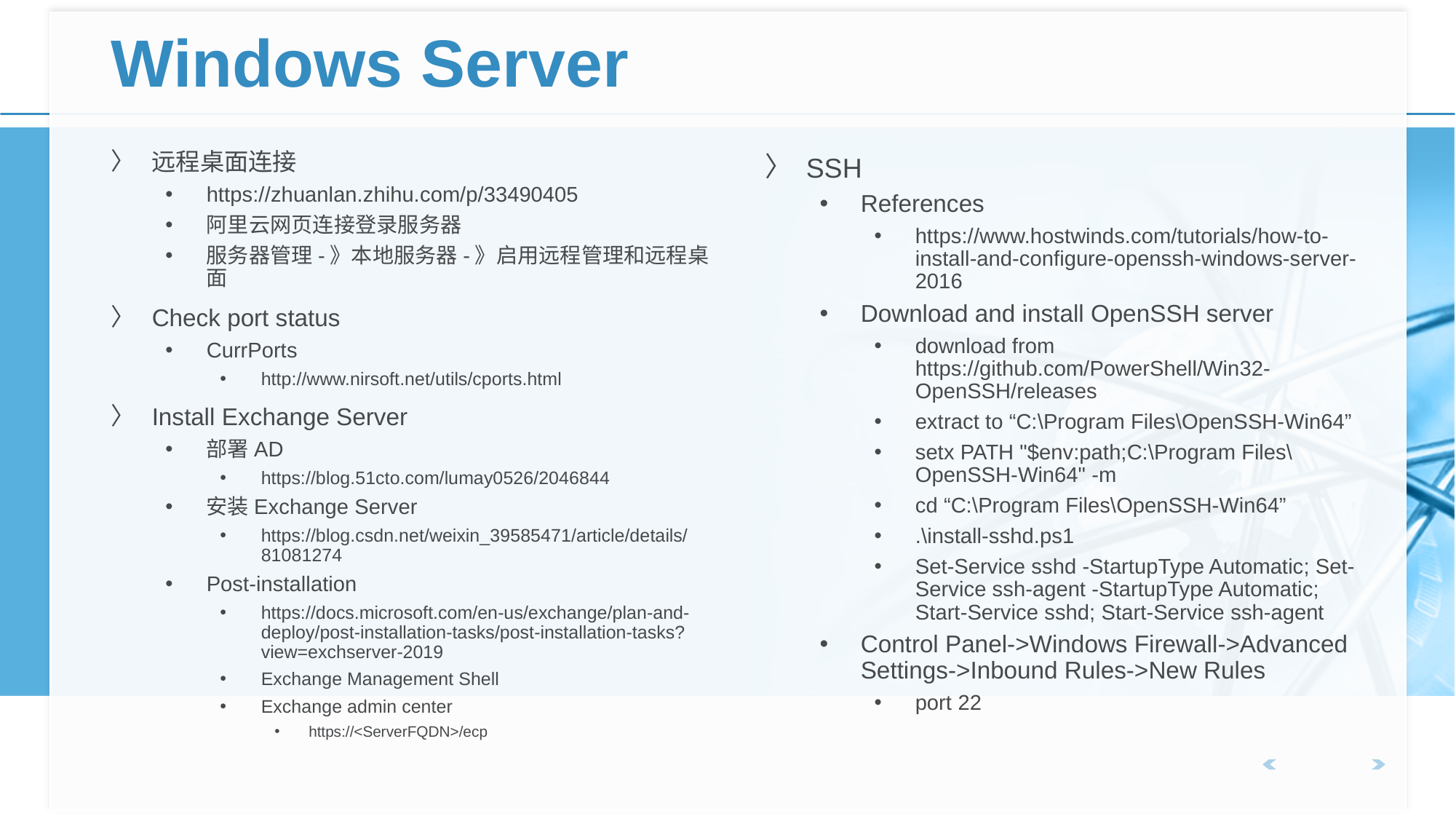

# Windows Server
远程桌面连接
https://zhuanlan.zhihu.com/p/33490405
阿里云网页连接登录服务器
服务器管理-》本地服务器-》启用远程管理和远程桌面
Check port status
CurrPorts
http://www.nirsoft.net/utils/cports.html
Install Exchange Server
部署AD
https://blog.51cto.com/lumay0526/2046844
安装Exchange Server
https://blog.csdn.net/weixin_39585471/article/details/81081274
Post-installation
https://docs.microsoft.com/en-us/exchange/plan-and-deploy/post-installation-tasks/post-installation-tasks?view=exchserver-2019
Exchange Management Shell
Exchange admin center
https://<ServerFQDN>/ecp
SSH
References
https://www.hostwinds.com/tutorials/how-to-install-and-configure-openssh-windows-server-2016
Download and install OpenSSH server
download from https://github.com/PowerShell/Win32-OpenSSH/releases
extract to “C:\Program Files\OpenSSH-Win64”
setx PATH "$env:path;C:\Program Files\OpenSSH-Win64" -m
cd “C:\Program Files\OpenSSH-Win64”
.\install-sshd.ps1
Set-Service sshd -StartupType Automatic; Set-Service ssh-agent -StartupType Automatic; Start-Service sshd; Start-Service ssh-agent
Control Panel->Windows Firewall->Advanced Settings->Inbound Rules->New Rules
port 22